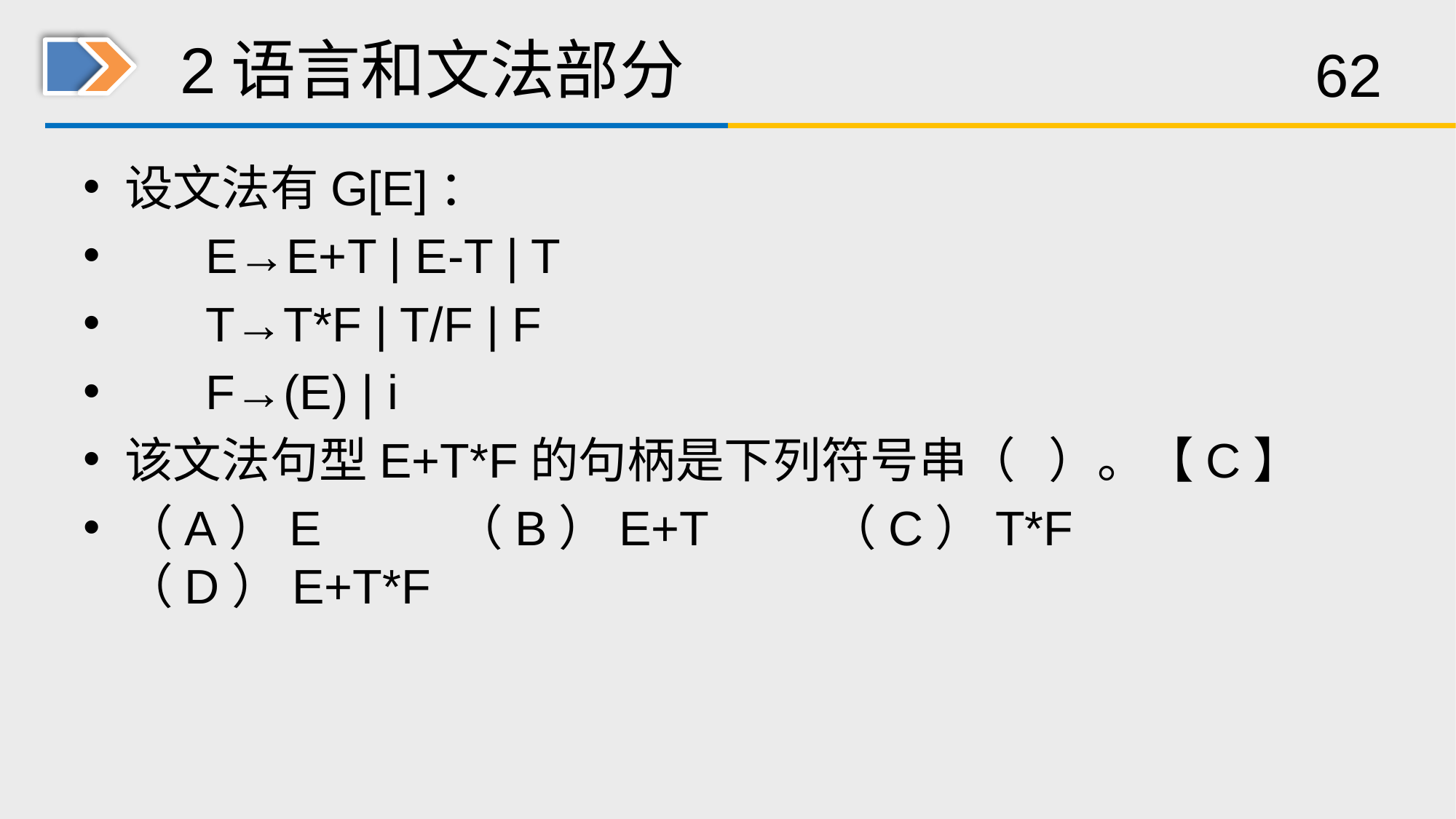

# 2语言和文法部分
62
设文法有G[E]：
      E→E+T | E-T | T
      T→T*F | T/F | F
      F→(E) | i
该文法句型E+T*F的句柄是下列符号串（   ）。【C】
（A）E         （B）E+T        （C）T*F          （D）E+T*F